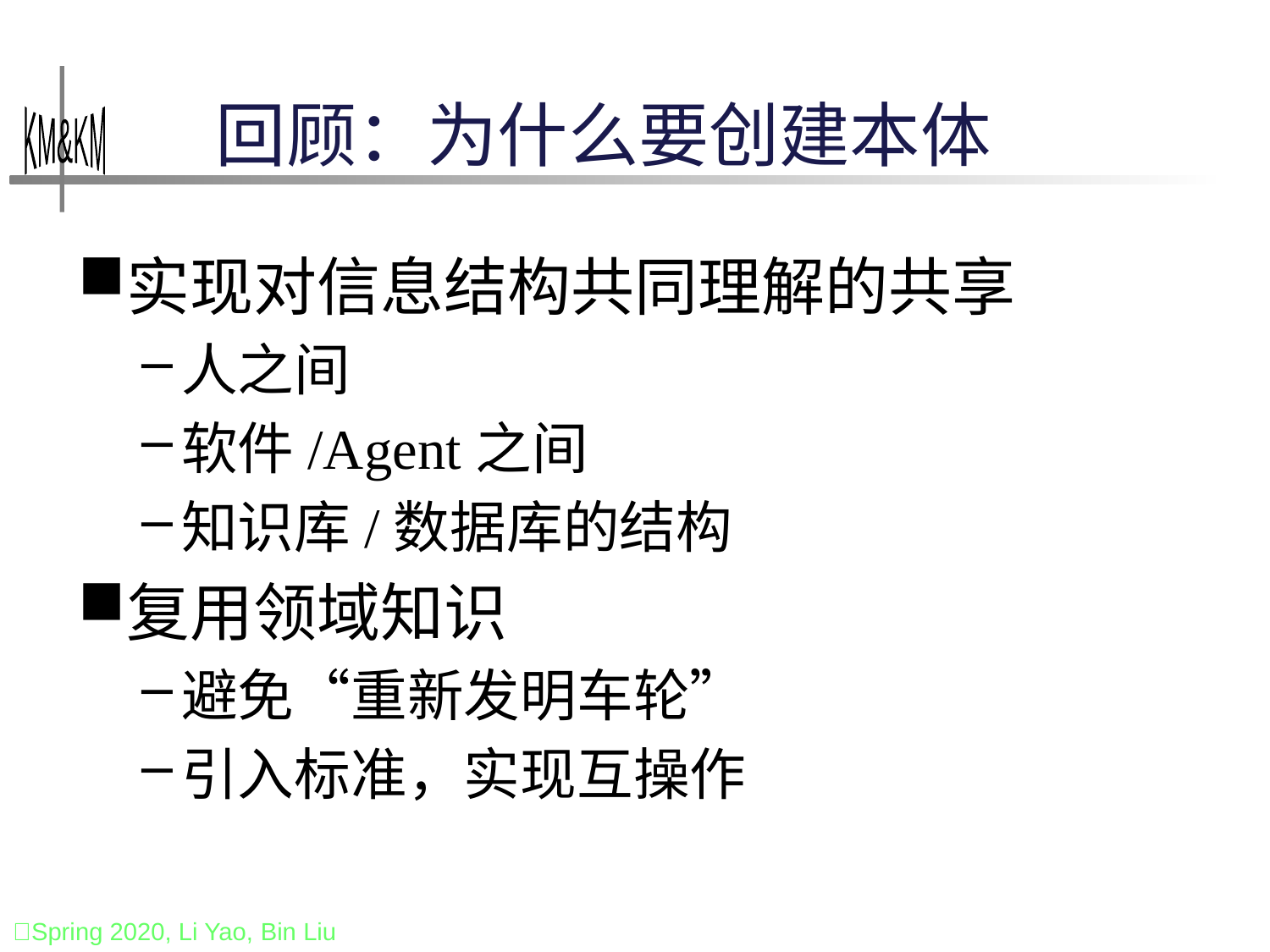

# 回顾：为什么要创建本体
实现对信息结构共同理解的共享
人之间
软件/Agent之间
知识库/数据库的结构
复用领域知识
避免“重新发明车轮”
引入标准，实现互操作